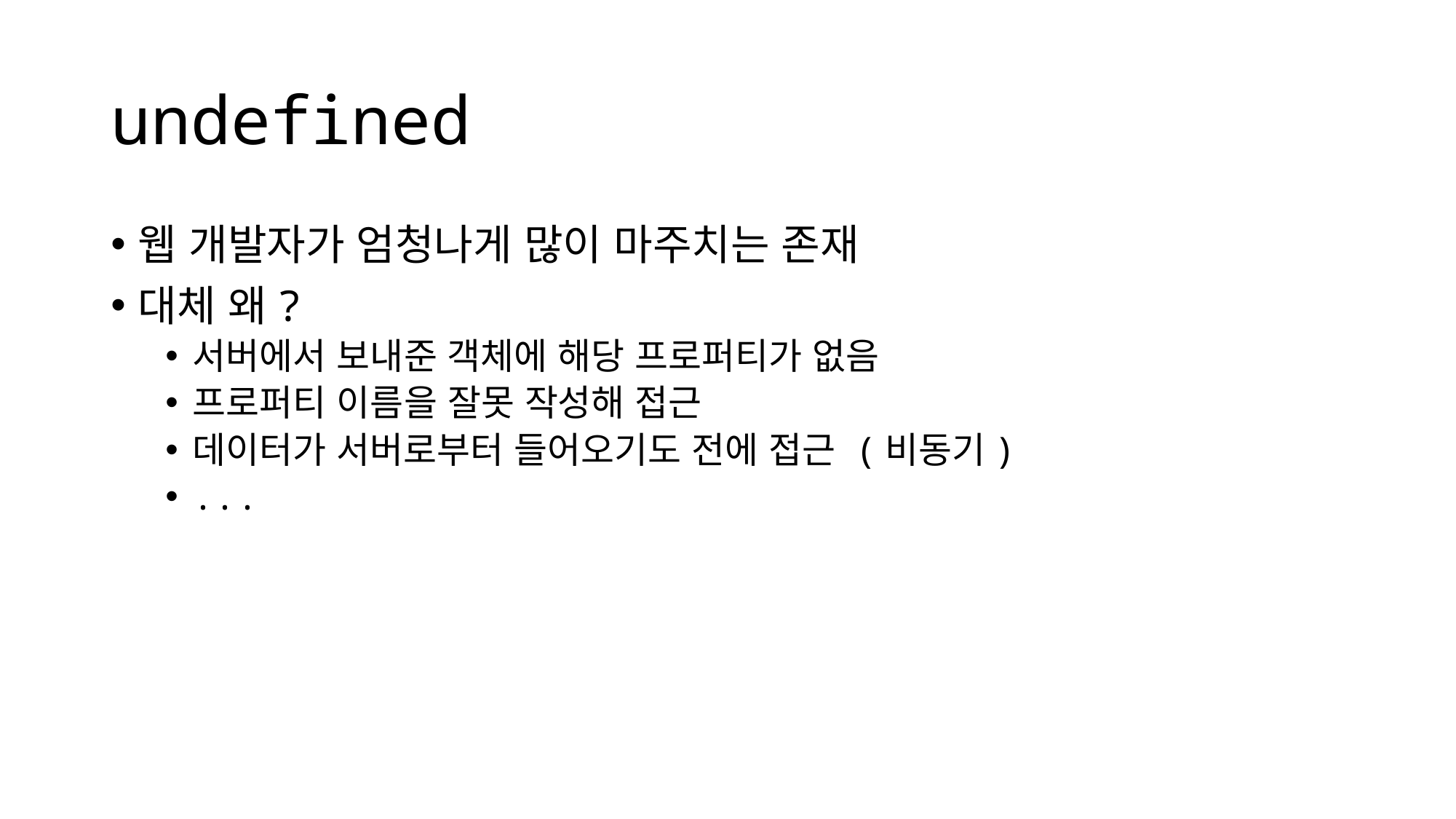

# undefined
웹 개발자가 엄청나게 많이 마주치는 존재
대체 왜?
서버에서 보내준 객체에 해당 프로퍼티가 없음
프로퍼티 이름을 잘못 작성해 접근
데이터가 서버로부터 들어오기도 전에 접근 (비동기)
...